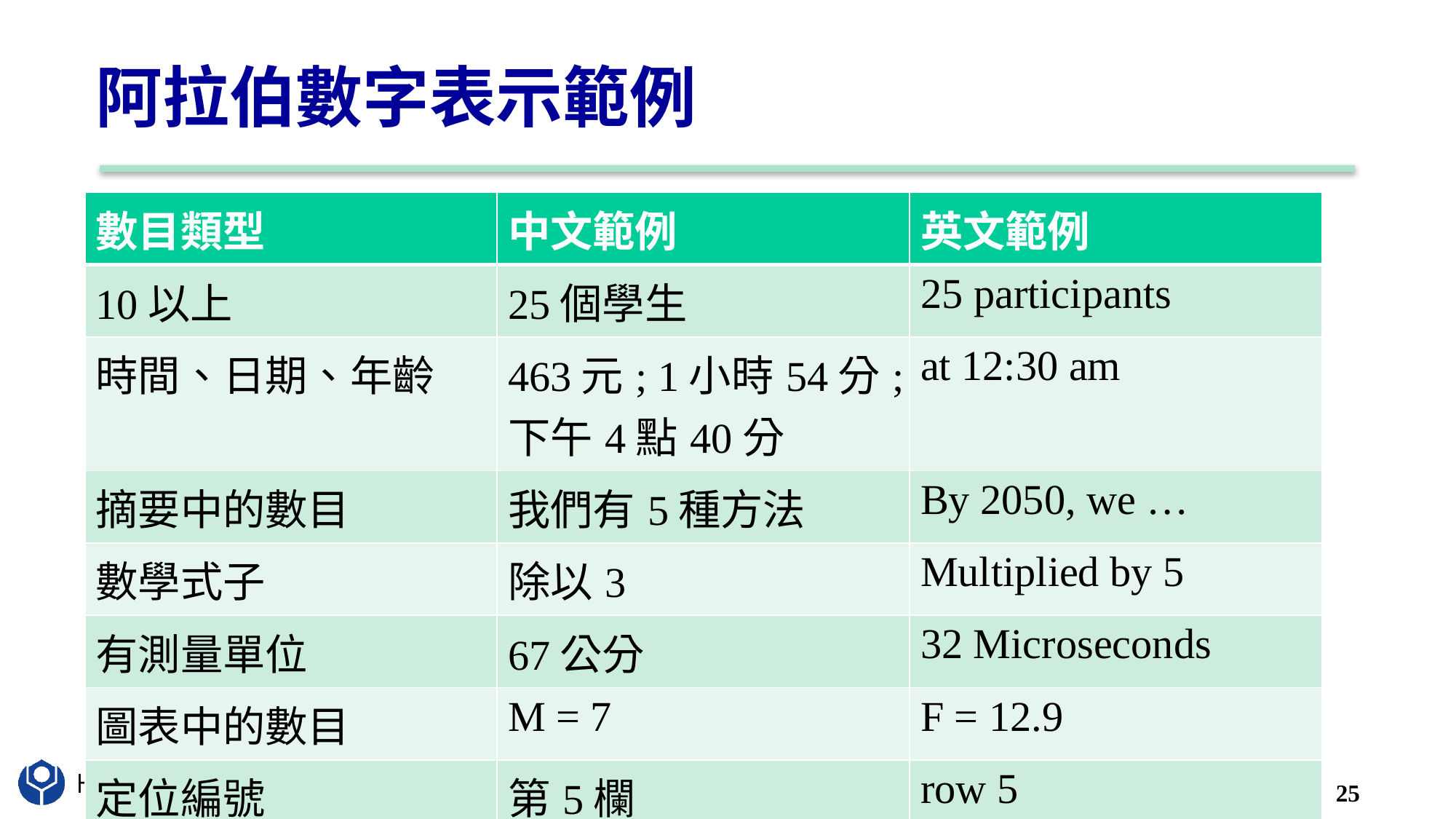

# 阿拉伯數字表示範例
| 數目類型 | 中文範例 | 英文範例 |
| --- | --- | --- |
| 10以上 | 25個學生 | 25 participants |
| 時間、日期、年齡 | 463元; 1小時54分;下午4點40分 | at 12:30 am |
| 摘要中的數目 | 我們有5種方法 | By 2050, we … |
| 數學式子 | 除以3 | Multiplied by 5 |
| 有測量單位 | 67公分 | 32 Microseconds |
| 圖表中的數目 | M = 7 | F = 12.9 |
| 定位編號 | 第5欄 | row 5 |
25